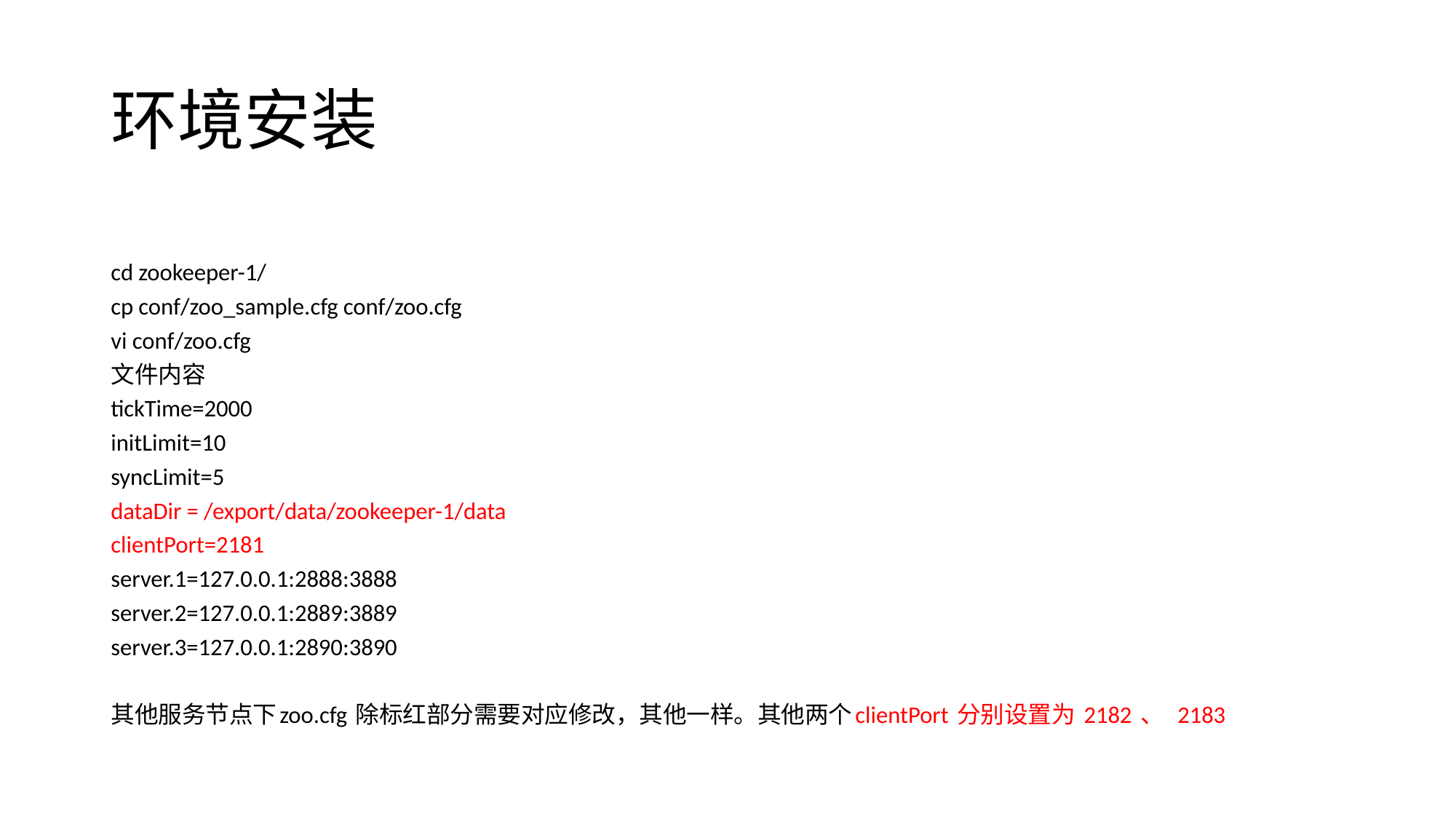

# 环境安装

cd zookeeper-1/
cp conf/zoo_sample.cfg conf/zoo.cfg
vi conf/zoo.cfg
文件内容
tickTime=2000
initLimit=10
syncLimit=5
dataDir = /export/data/zookeeper-1/data
clientPort=2181
server.1=127.0.0.1:2888:3888
server.2=127.0.0.1:2889:3889
server.3=127.0.0.1:2890:3890

其他服务节点下zoo.cfg 除标红部分需要对应修改，其他一样。其他两个clientPort 分别设置为 2182 、  2183